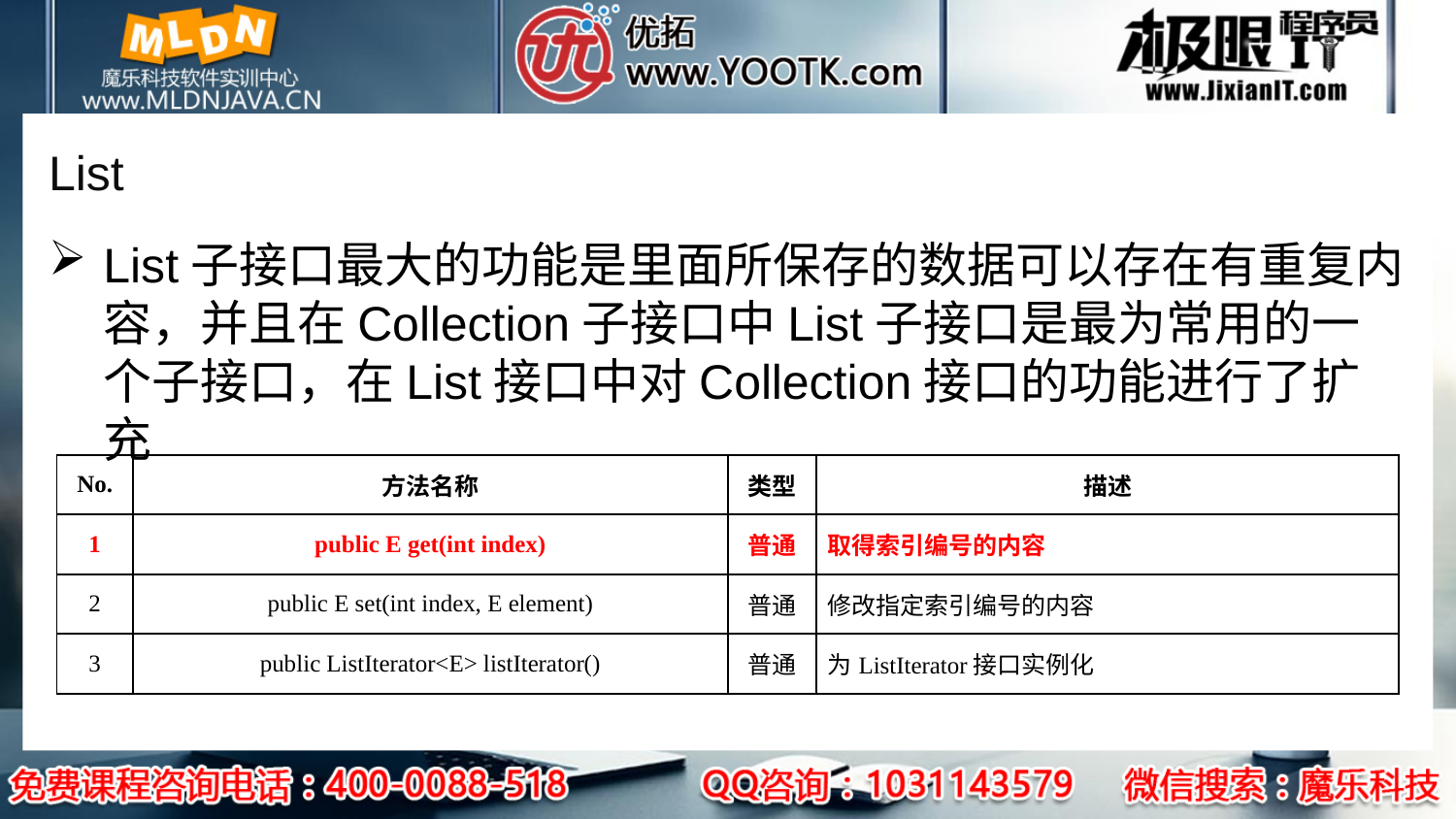

# List
List子接口最大的功能是里面所保存的数据可以存在有重复内容，并且在Collection子接口中List子接口是最为常用的一个子接口，在List接口中对Collection接口的功能进行了扩充
| No. | 方法名称 | 类型 | 描述 |
| --- | --- | --- | --- |
| 1 | public E get(int index) | 普通 | 取得索引编号的内容 |
| 2 | public E set(int index, E element) | 普通 | 修改指定索引编号的内容 |
| 3 | public ListIterator<E> listIterator() | 普通 | 为ListIterator接口实例化 |